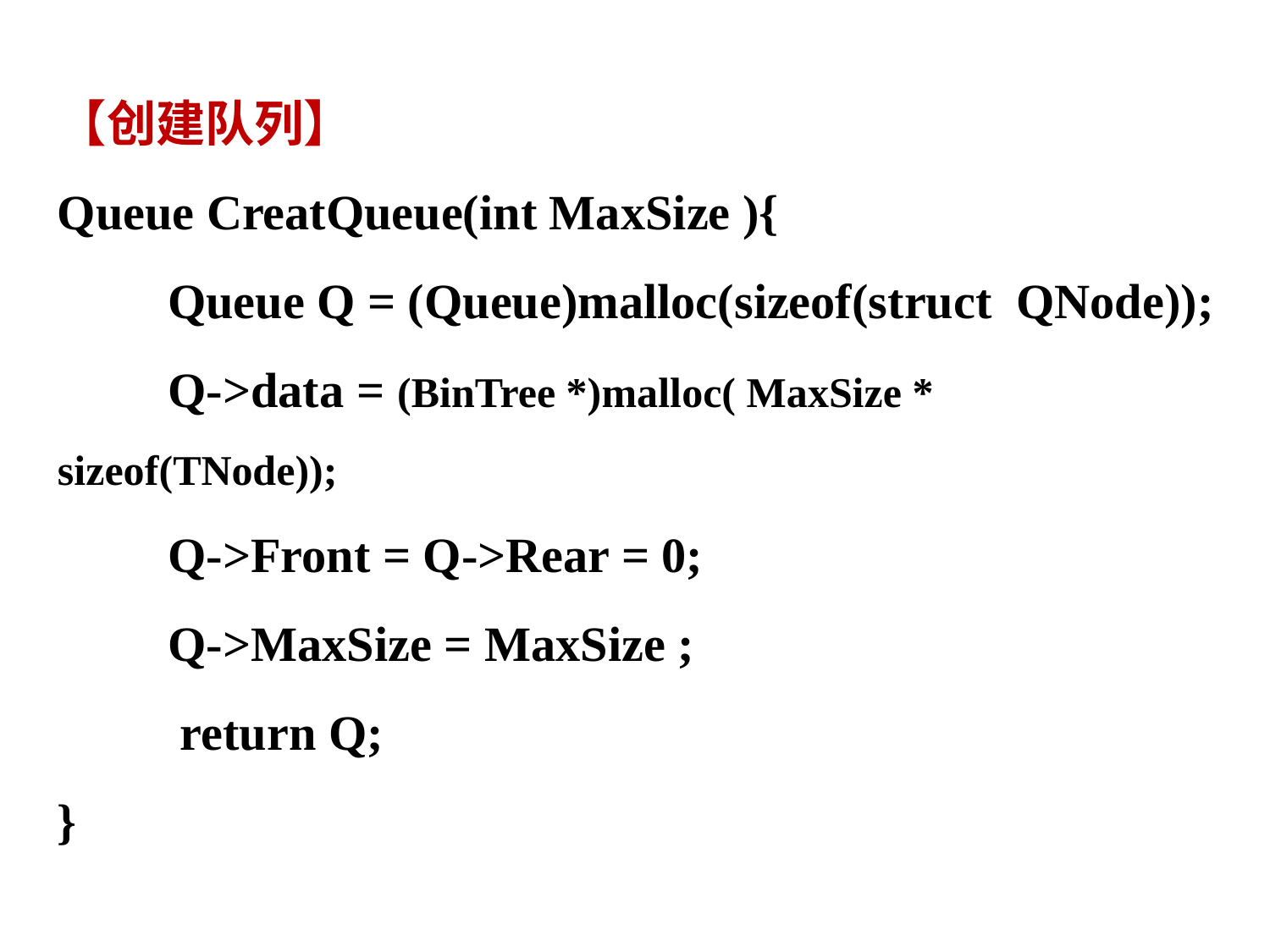

【创建队列】
Queue CreatQueue(int MaxSize ){
         Queue Q = (Queue)malloc(sizeof(struct  QNode));
         Q->data = (BinTree *)malloc( MaxSize * sizeof(TNode));
         Q->Front = Q->Rear = 0;
         Q->MaxSize = MaxSize ;
          return Q;
}